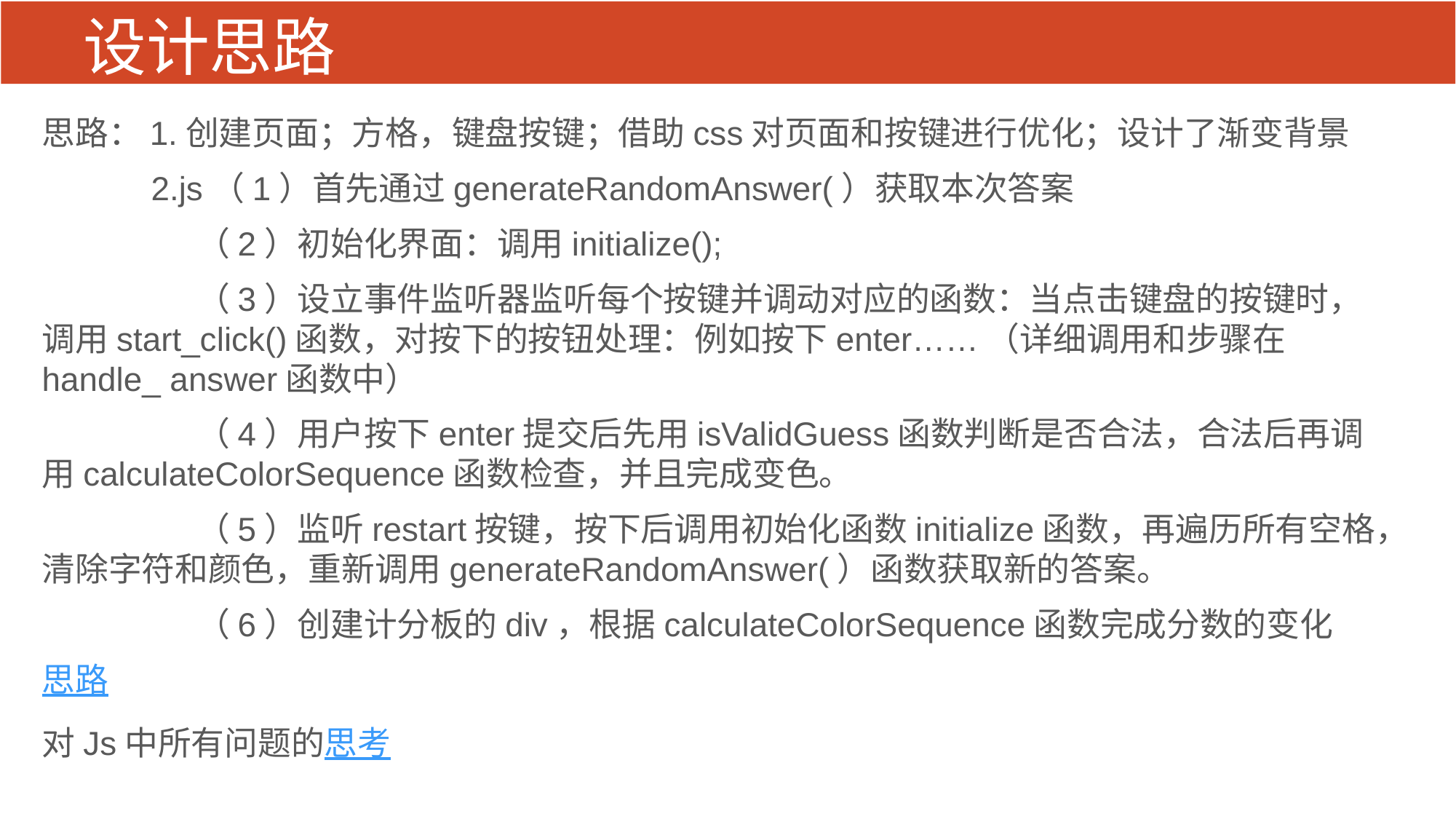

# 设计思路
思路：1.创建页面；方格，键盘按键；借助css对页面和按键进行优化；设计了渐变背景
	2.js（1）首先通过generateRandomAnswer(）获取本次答案
 	     （2）初始化界面：调用initialize();
	     （3）设立事件监听器监听每个按键并调动对应的函数：当点击键盘的按键时，调用start_click()函数，对按下的按钮处理：例如按下enter……（详细调用和步骤在handle_ answer函数中）
	     （4）用户按下enter提交后先用isValidGuess函数判断是否合法，合法后再调用calculateColorSequence函数检查，并且完成变色。
	     （5）监听restart按键，按下后调用初始化函数initialize函数，再遍历所有空格，清除字符和颜色，重新调用generateRandomAnswer(）函数获取新的答案。
	     （6）创建计分板的div，根据calculateColorSequence函数完成分数的变化
思路
对Js中所有问题的思考